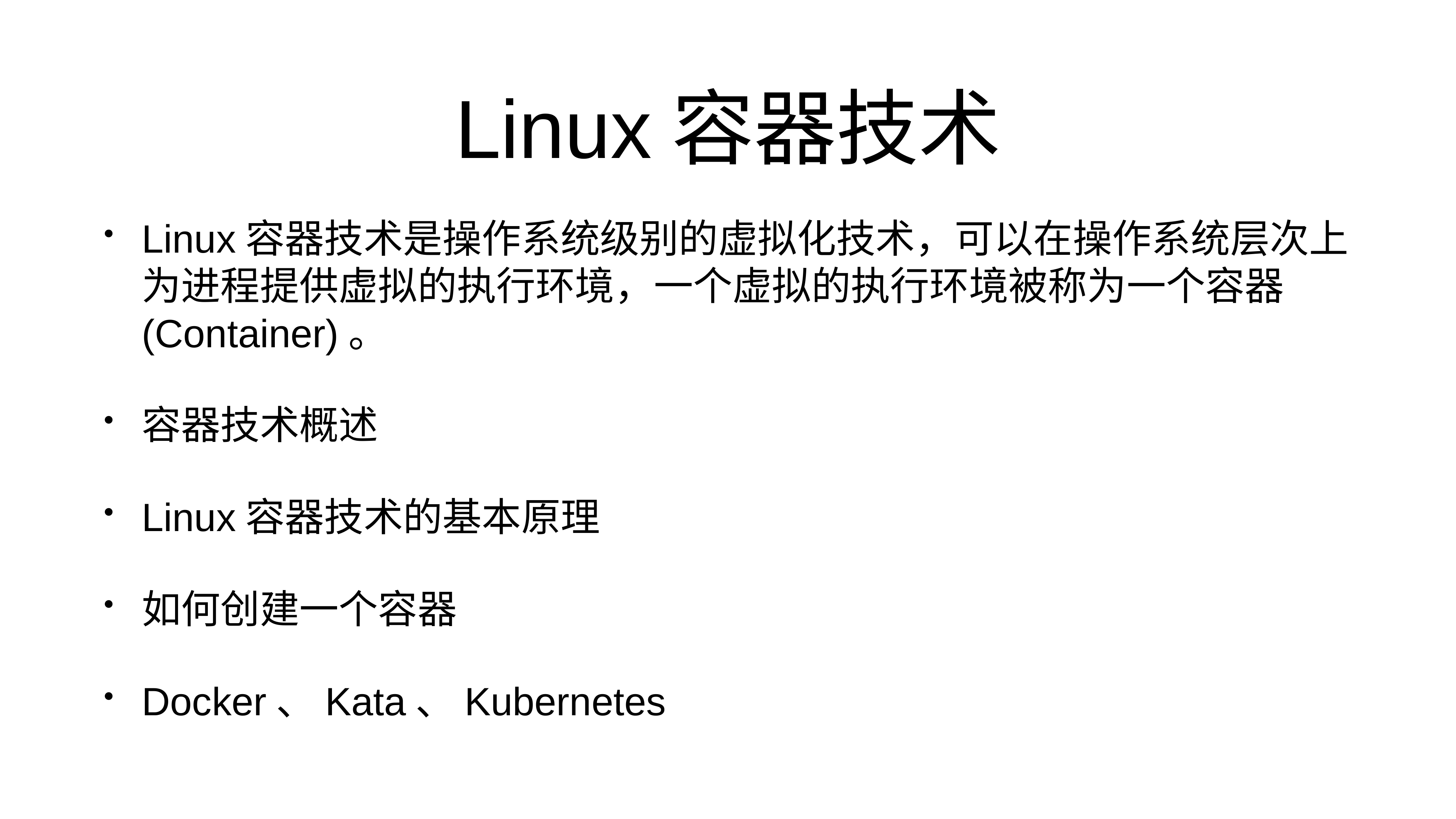

# Linux容器技术
Linux容器技术是操作系统级别的虚拟化技术，可以在操作系统层次上为进程提供虚拟的执行环境，一个虚拟的执行环境被称为一个容器(Container)。
容器技术概述
Linux容器技术的基本原理
如何创建一个容器
Docker、Kata、Kubernetes